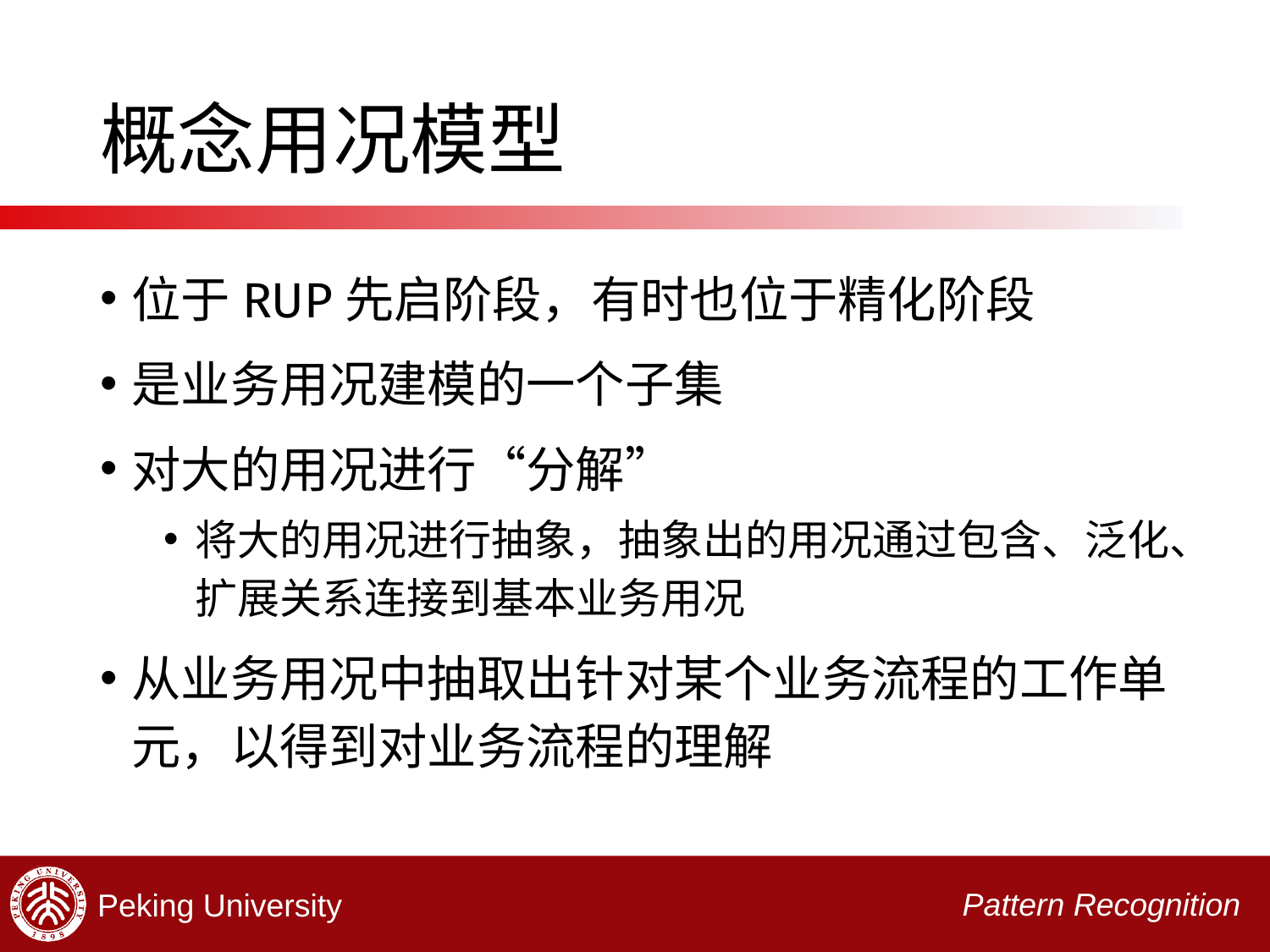

# 概念用况模型
位于RUP先启阶段，有时也位于精化阶段
是业务用况建模的一个子集
对大的用况进行“分解”
将大的用况进行抽象，抽象出的用况通过包含、泛化、扩展关系连接到基本业务用况
从业务用况中抽取出针对某个业务流程的工作单元，以得到对业务流程的理解